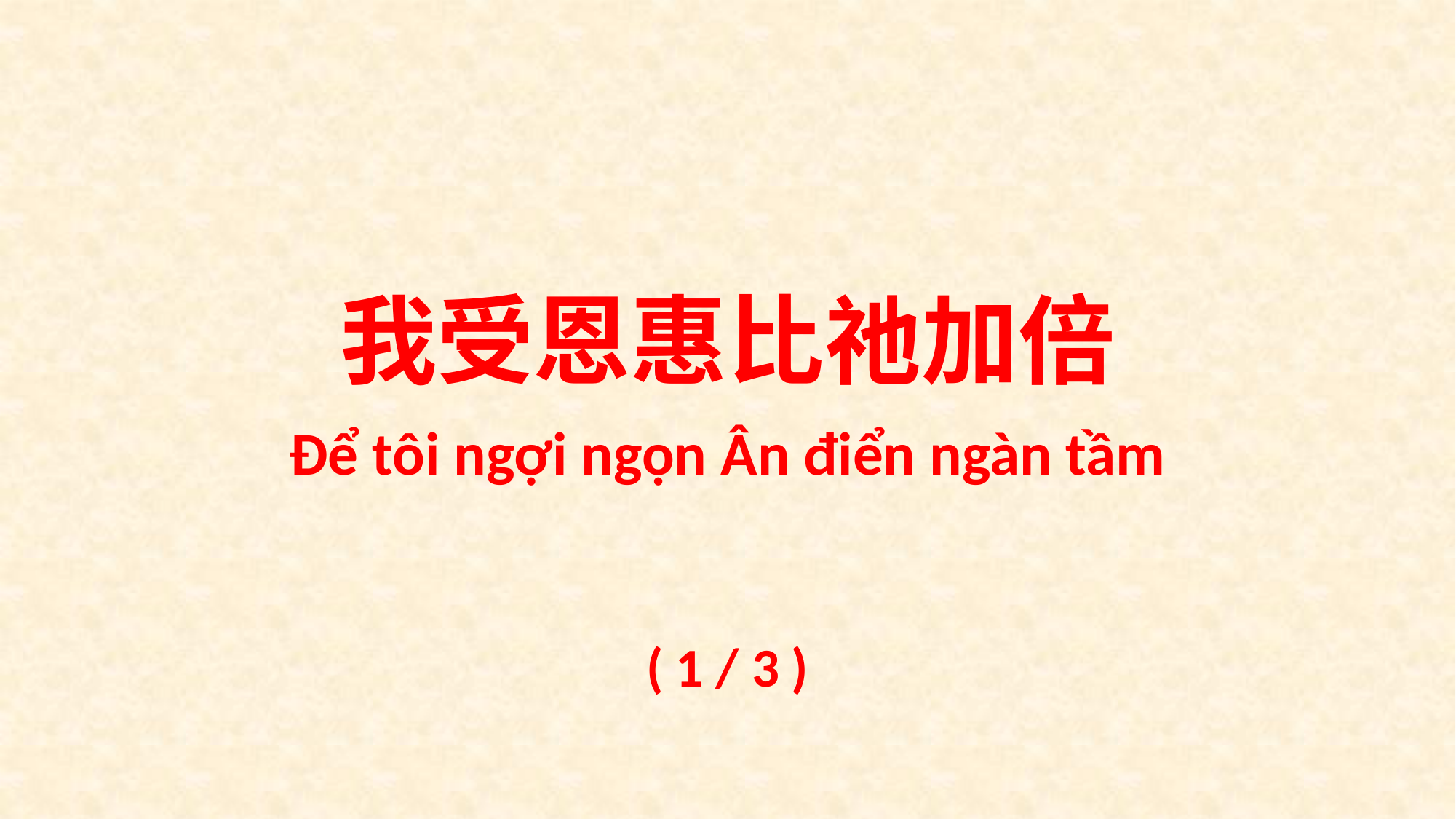

我受恩惠比祂加倍
Ðể tôi ngợi ngọn Ân điển ngàn tầm
( 1 / 3 )